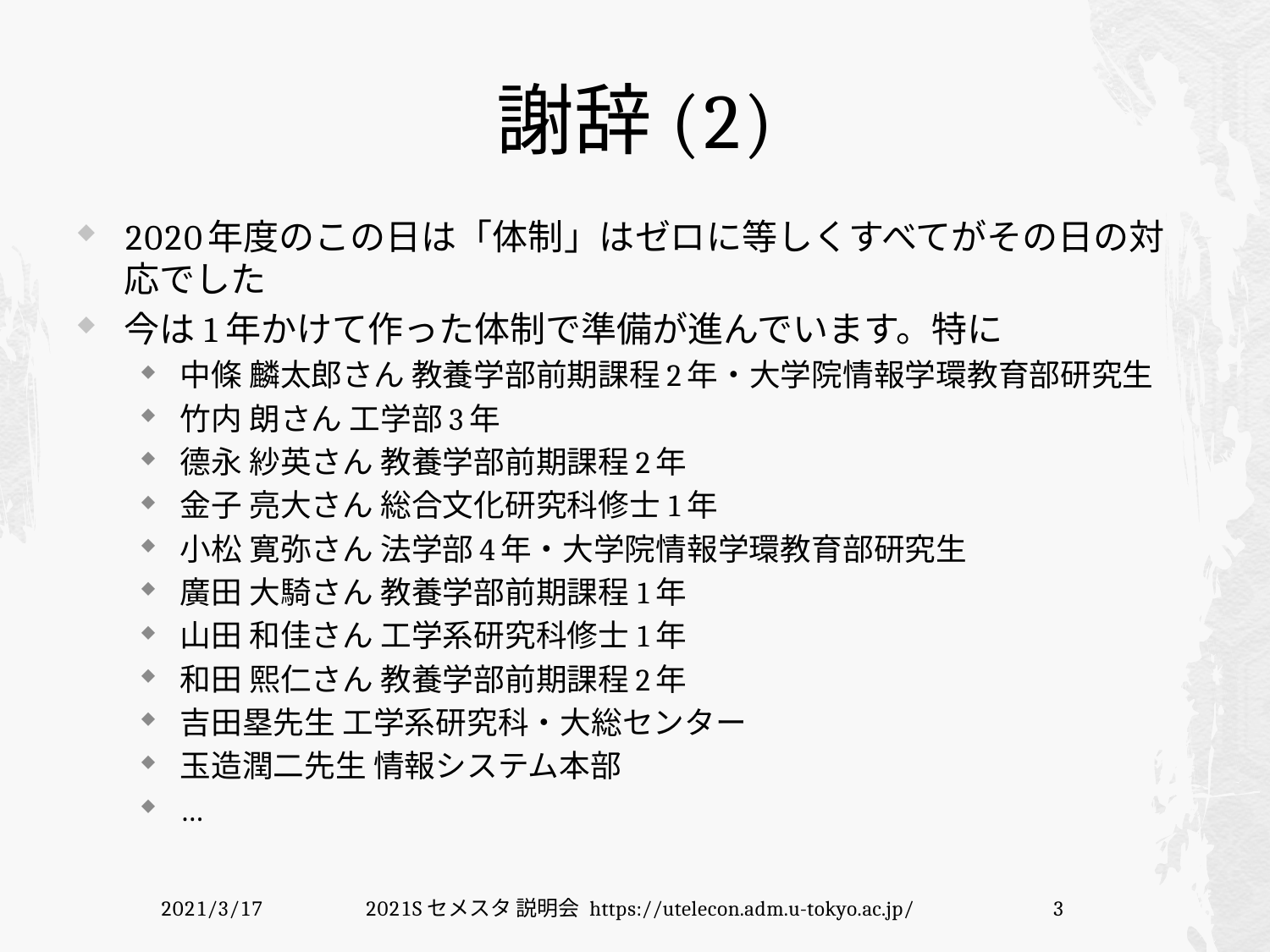

# 謝辞(2)
2020年度のこの日は「体制」はゼロに等しくすべてがその日の対応でした
今は1年かけて作った体制で準備が進んでいます。特に
中條 麟太郎さん 教養学部前期課程2年・大学院情報学環教育部研究生
竹内 朗さん 工学部3年
德永 紗英さん 教養学部前期課程2年
金子 亮大さん 総合文化研究科修士1年
小松 寛弥さん 法学部4年・大学院情報学環教育部研究生
廣田 大騎さん 教養学部前期課程1年
山田 和佳さん 工学系研究科修士1年
和田 熙仁さん 教養学部前期課程2年
吉田塁先生 工学系研究科・大総センター
玉造潤二先生 情報システム本部
…
2021/3/17
2021Sセメスタ 説明会 https://utelecon.adm.u-tokyo.ac.jp/
3